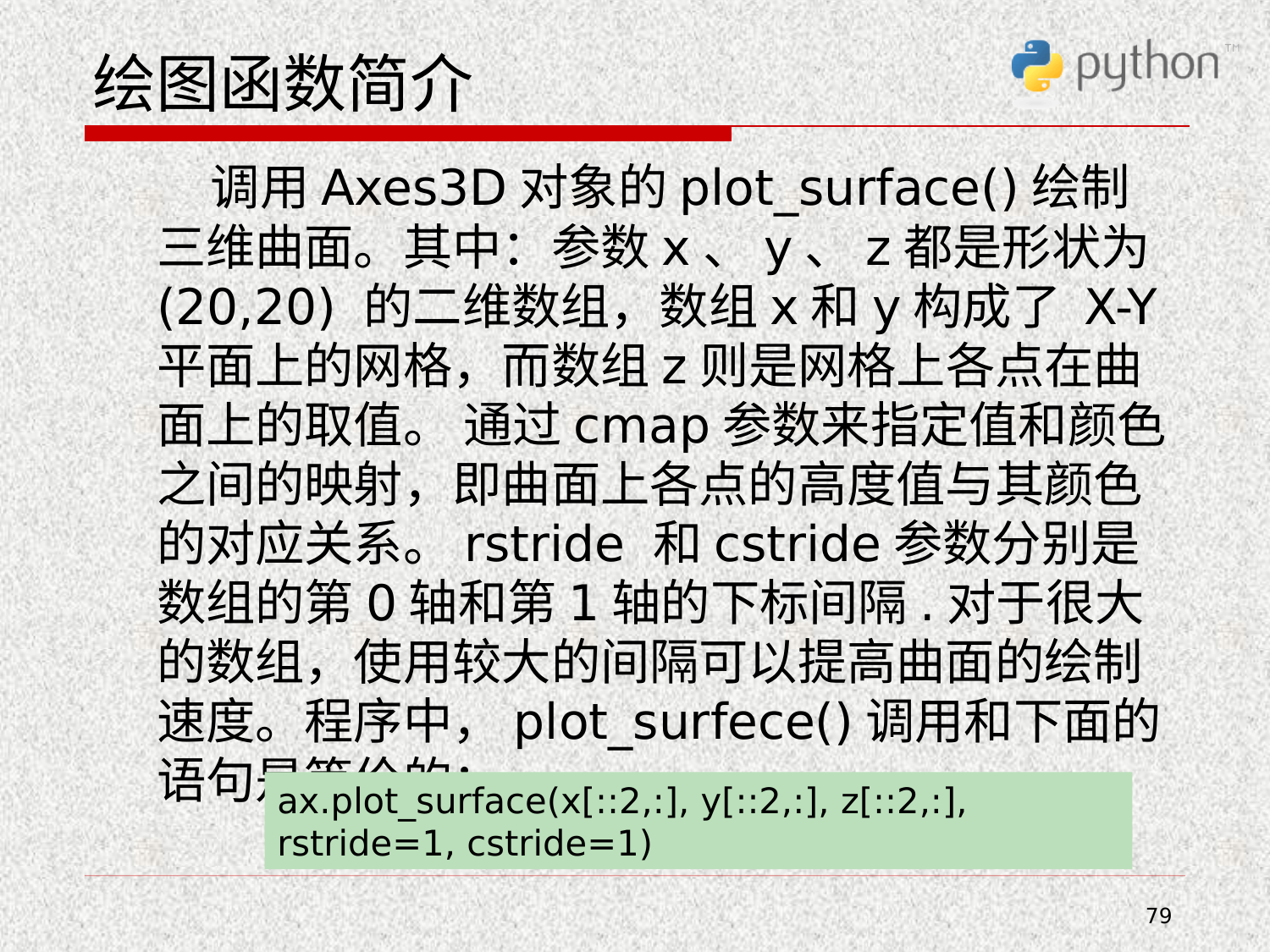

# 绘图函数简介
         调用Axes3D对象的plot_surface()绘制三维曲面。其中：参数x、y、z都是形状为(20,20) 的二维数组，数组x和y构成了 X-Y平面上的网格，而数组z则是网格上各点在曲面上的取值。 通过cmap参数来指定值和颜色之间的映射，即曲面上各点的高度值与其颜色的对应关系。rstride 和cstride参数分别是数组的第0轴和第1轴的下标间隔.对于很大的数组，使用较大的间隔可以提高曲面的绘制速度。程序中，plot_surfece()调用和下面的语句是等价的：
ax.plot_surface(x[::2,:], y[::2,:], z[::2,:], rstride=1, cstride=1)
79